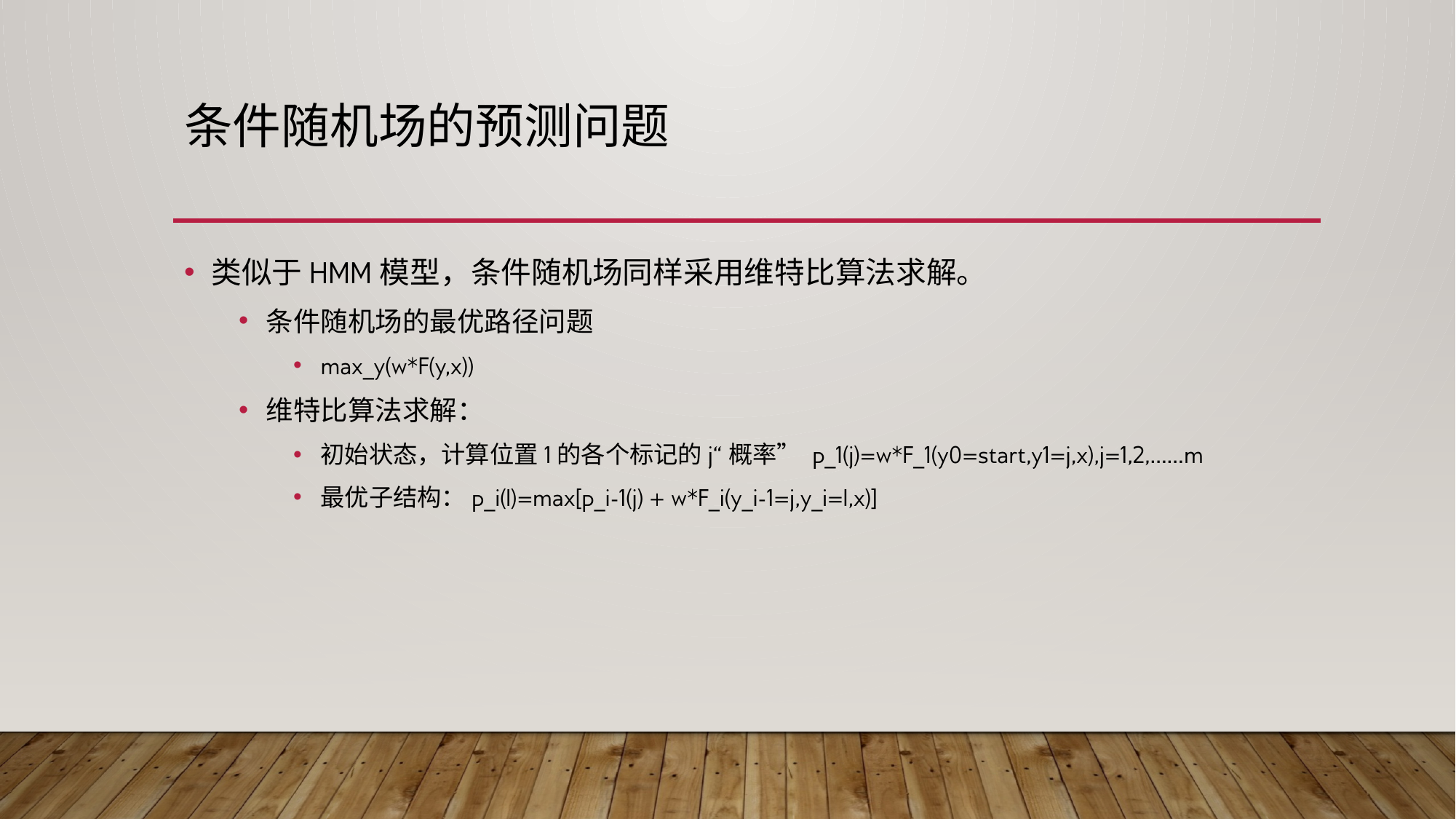

# 条件随机场的预测问题
类似于HMM模型，条件随机场同样采用维特比算法求解。
条件随机场的最优路径问题
max_y(w*F(y,x))
维特比算法求解：
初始状态，计算位置1的各个标记的j“概率” p_1(j)=w*F_1(y0=start,y1=j,x),j=1,2,……m
最优子结构：p_i(l)=max[p_i-1(j) + w*F_i(y_i-1=j,y_i=l,x)]